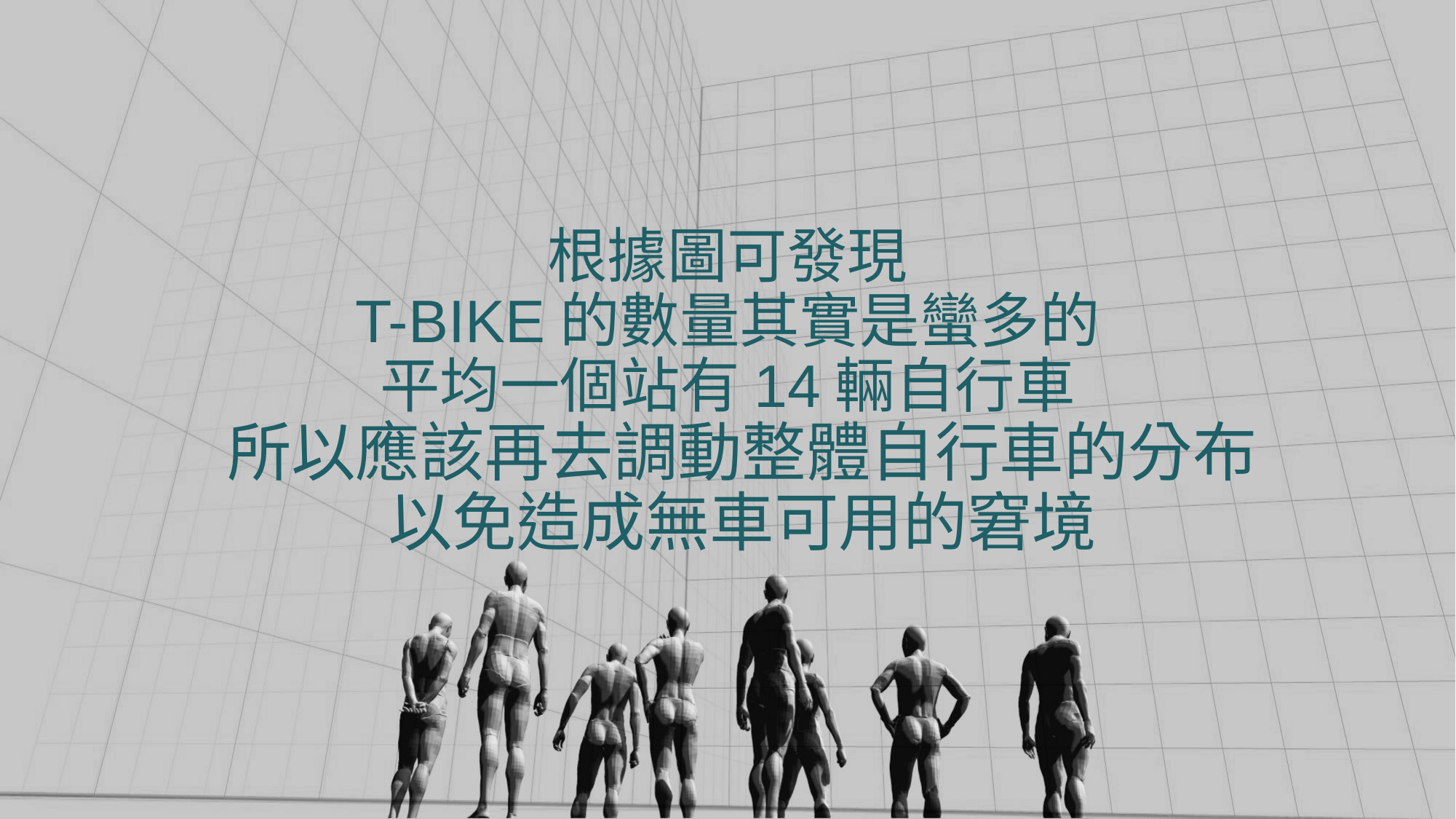

根據圖可發現
T-BIKE的數量其實是蠻多的
平均一個站有14輛自行車
所以應該再去調動整體自行車的分布
以免造成無車可用的窘境